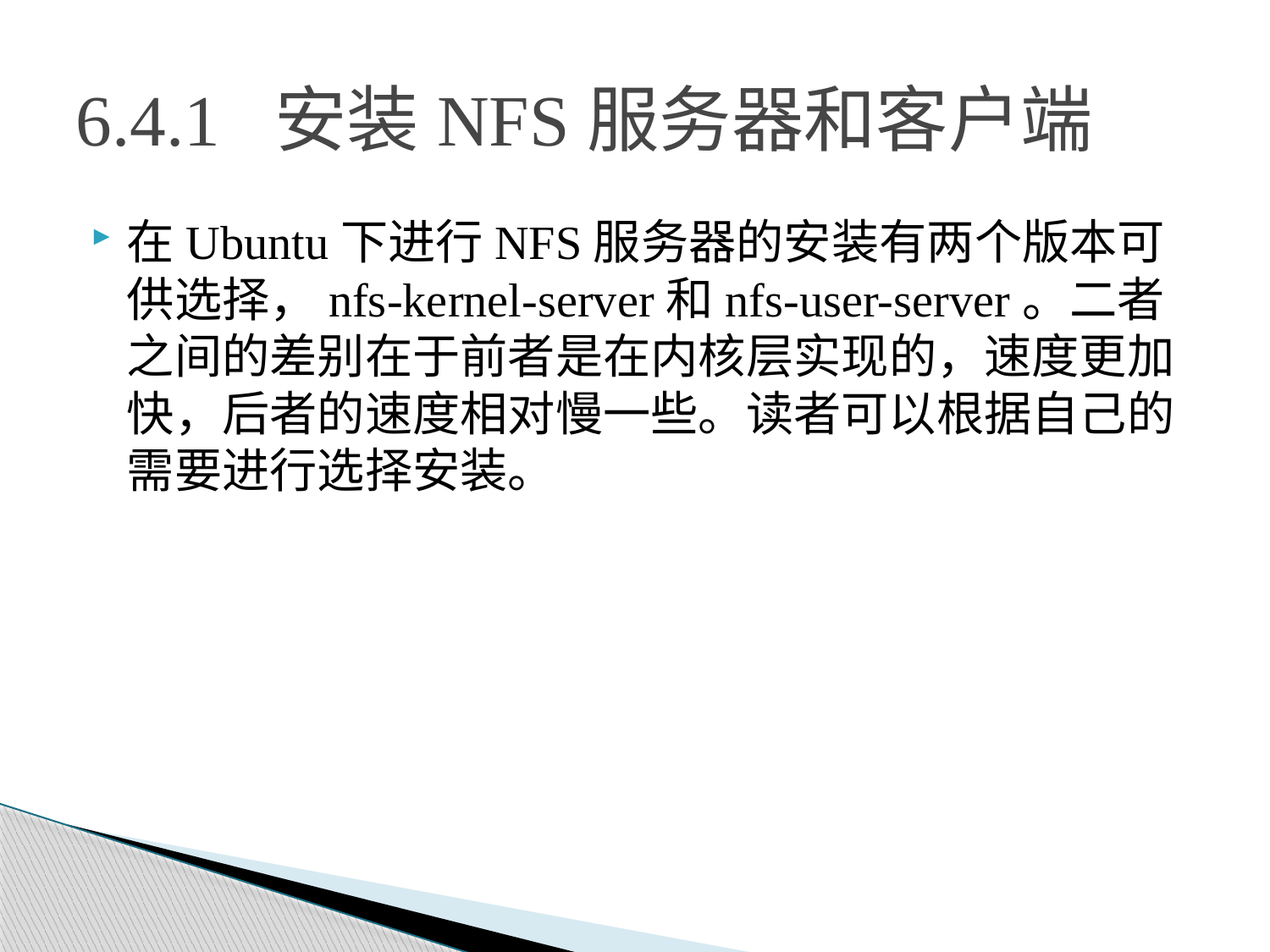

# 6.4.1  安装NFS服务器和客户端
在Ubuntu下进行NFS服务器的安装有两个版本可供选择，nfs-kernel-server和nfs-user-server。二者之间的差别在于前者是在内核层实现的，速度更加快，后者的速度相对慢一些。读者可以根据自己的需要进行选择安装。